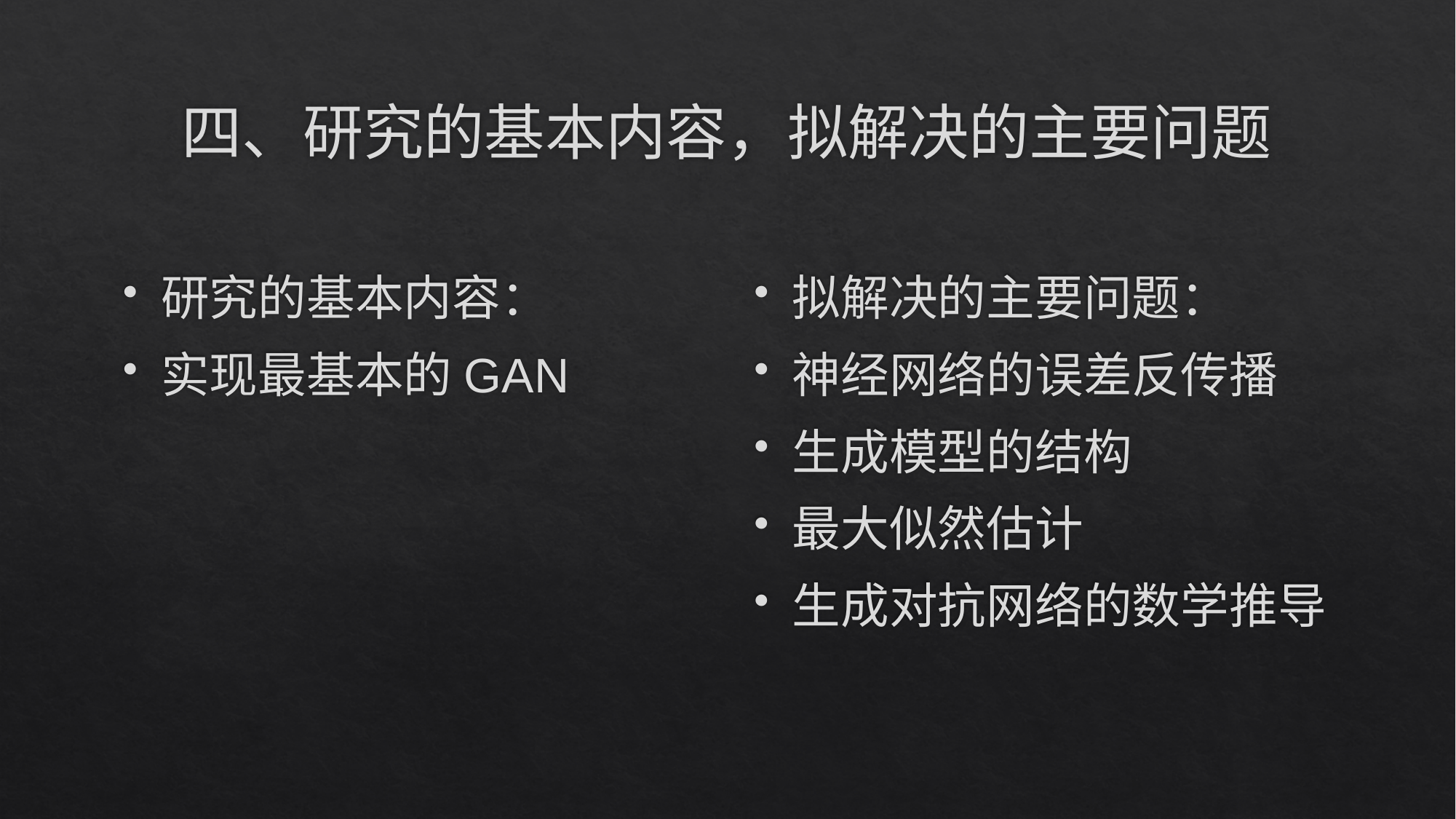

# 四、研究的基本内容，拟解决的主要问题
拟解决的主要问题：
神经网络的误差反传播
生成模型的结构
最大似然估计
生成对抗网络的数学推导

研究的基本内容：
实现最基本的GAN